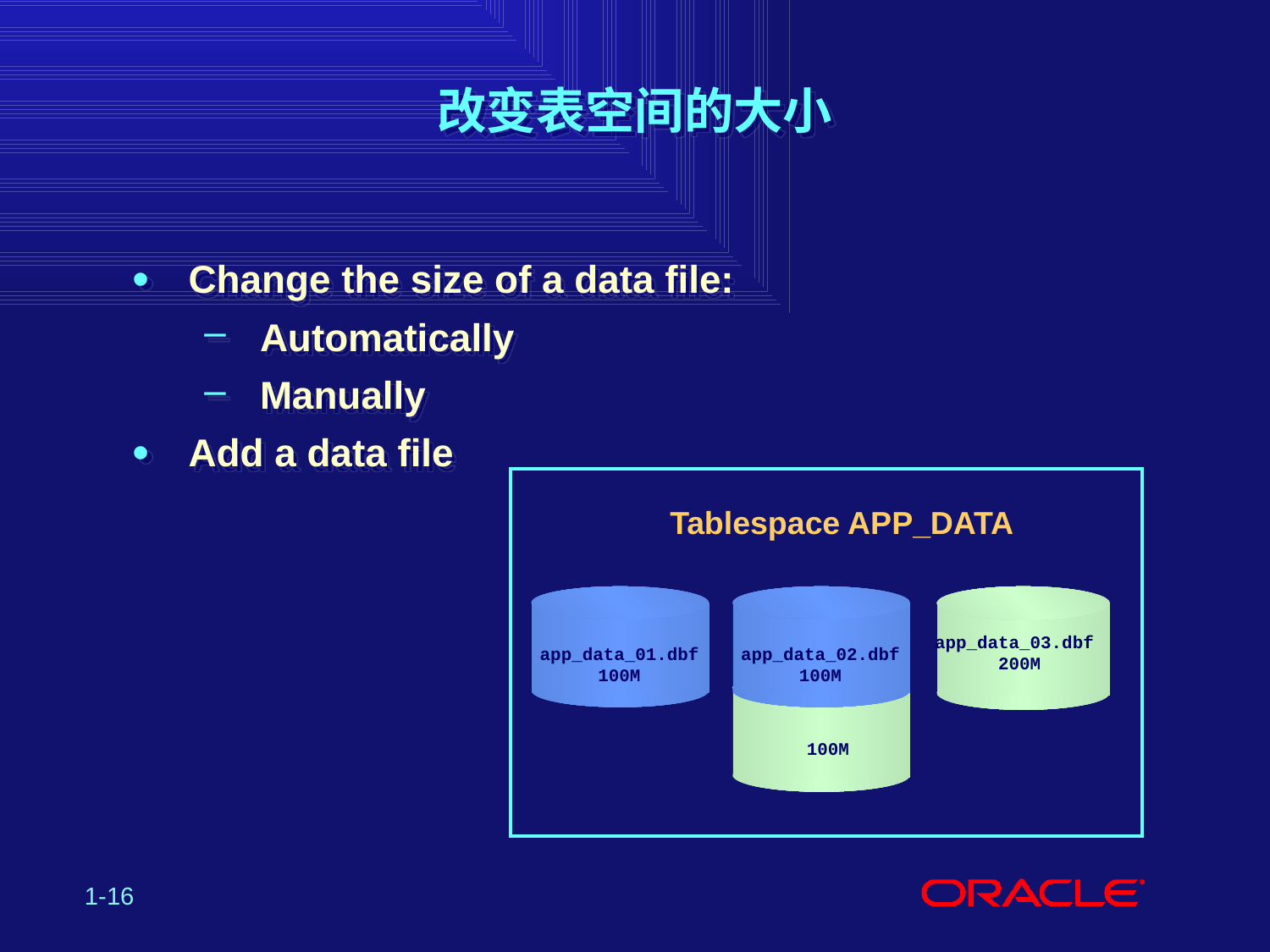

# 改变表空间的大小
Change the size of a data file:
Automatically
Manually
Add a data file

Tablespace APP_DATA

app_data_03.dbf
200M
app_data_01.dbf
100M
app_data_02.dbf
100M

100M